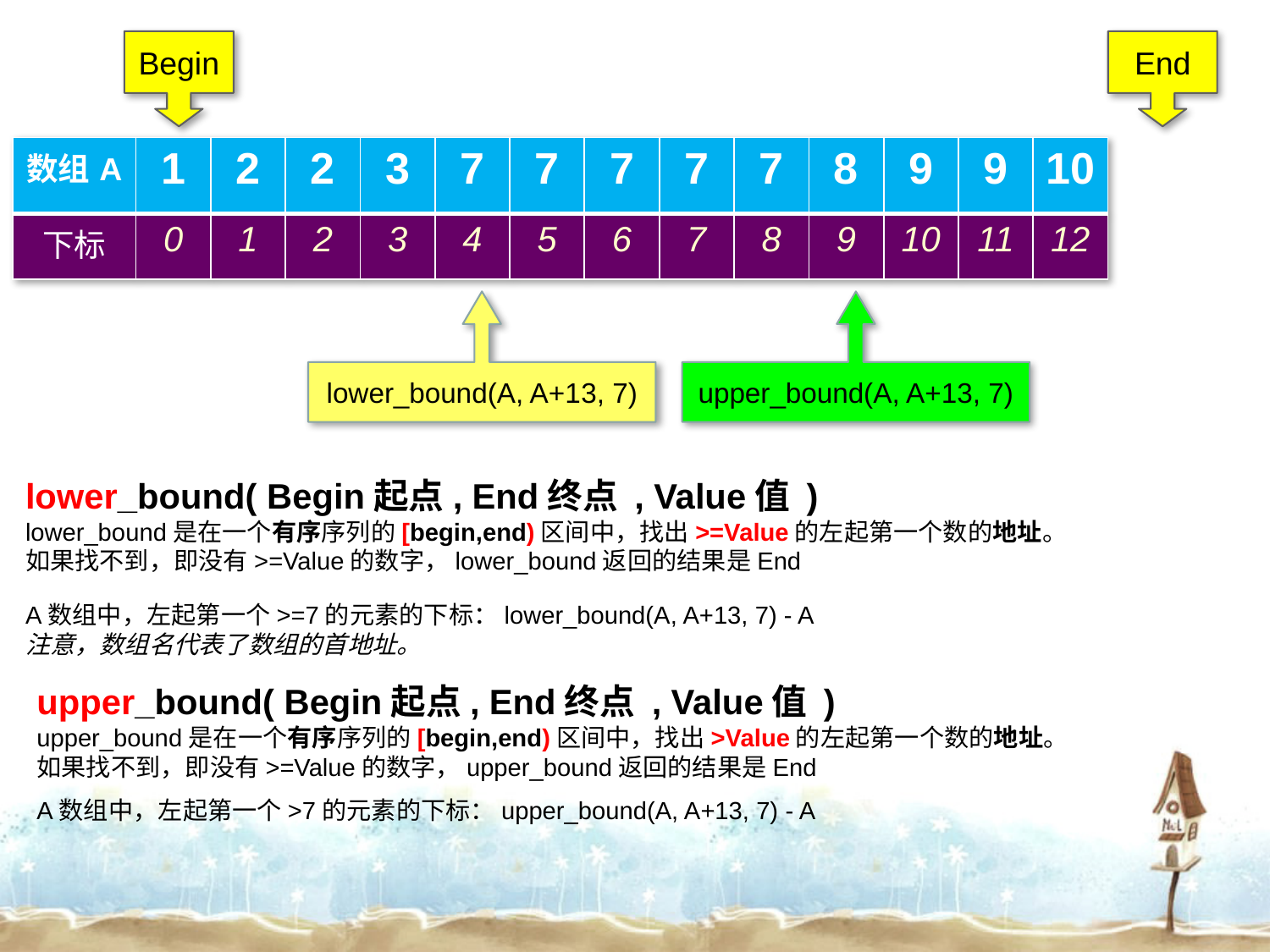

Begin
End
| 数组A | 1 | 2 | 2 | 3 | 7 | 7 | 7 | 7 | 7 | 8 | 9 | 9 | 10 |
| --- | --- | --- | --- | --- | --- | --- | --- | --- | --- | --- | --- | --- | --- |
| 下标 | 0 | 1 | 2 | 3 | 4 | 5 | 6 | 7 | 8 | 9 | 10 | 11 | 12 |
lower_bound(A, A+13, 7)
upper_bound(A, A+13, 7)
lower_bound( Begin起点, End终点 , Value值 )
lower_bound是在一个有序序列的[begin,end)区间中，找出>=Value的左起第一个数的地址。
如果找不到，即没有>=Value的数字，lower_bound返回的结果是End
A数组中，左起第一个>=7的元素的下标：lower_bound(A, A+13, 7) - A
注意，数组名代表了数组的首地址。
upper_bound( Begin起点, End终点 , Value值 )
upper_bound是在一个有序序列的[begin,end)区间中，找出>Value的左起第一个数的地址。
如果找不到，即没有>=Value的数字，upper_bound返回的结果是End
A数组中，左起第一个>7的元素的下标：upper_bound(A, A+13, 7) - A